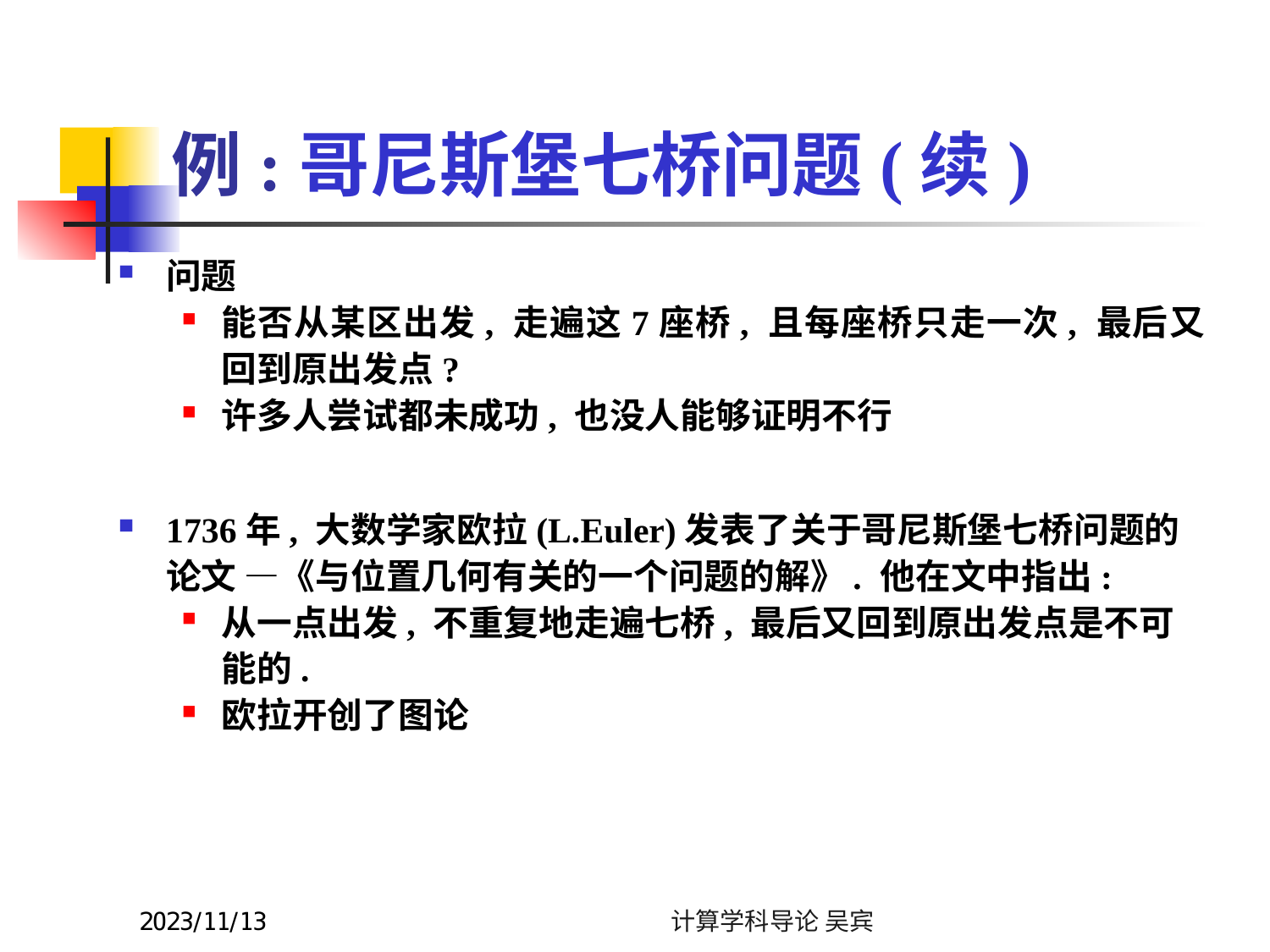

# 例:哥尼斯堡七桥问题(续)
问题
能否从某区出发, 走遍这7座桥, 且每座桥只走一次, 最后又回到原出发点?
许多人尝试都未成功, 也没人能够证明不行

1736年, 大数学家欧拉(L.Euler)发表了关于哥尼斯堡七桥问题的论文 —《与位置几何有关的一个问题的解》. 他在文中指出:
从一点出发, 不重复地走遍七桥, 最后又回到原出发点是不可能的.
欧拉开创了图论
2023/11/13
计算学科导论 吴宾